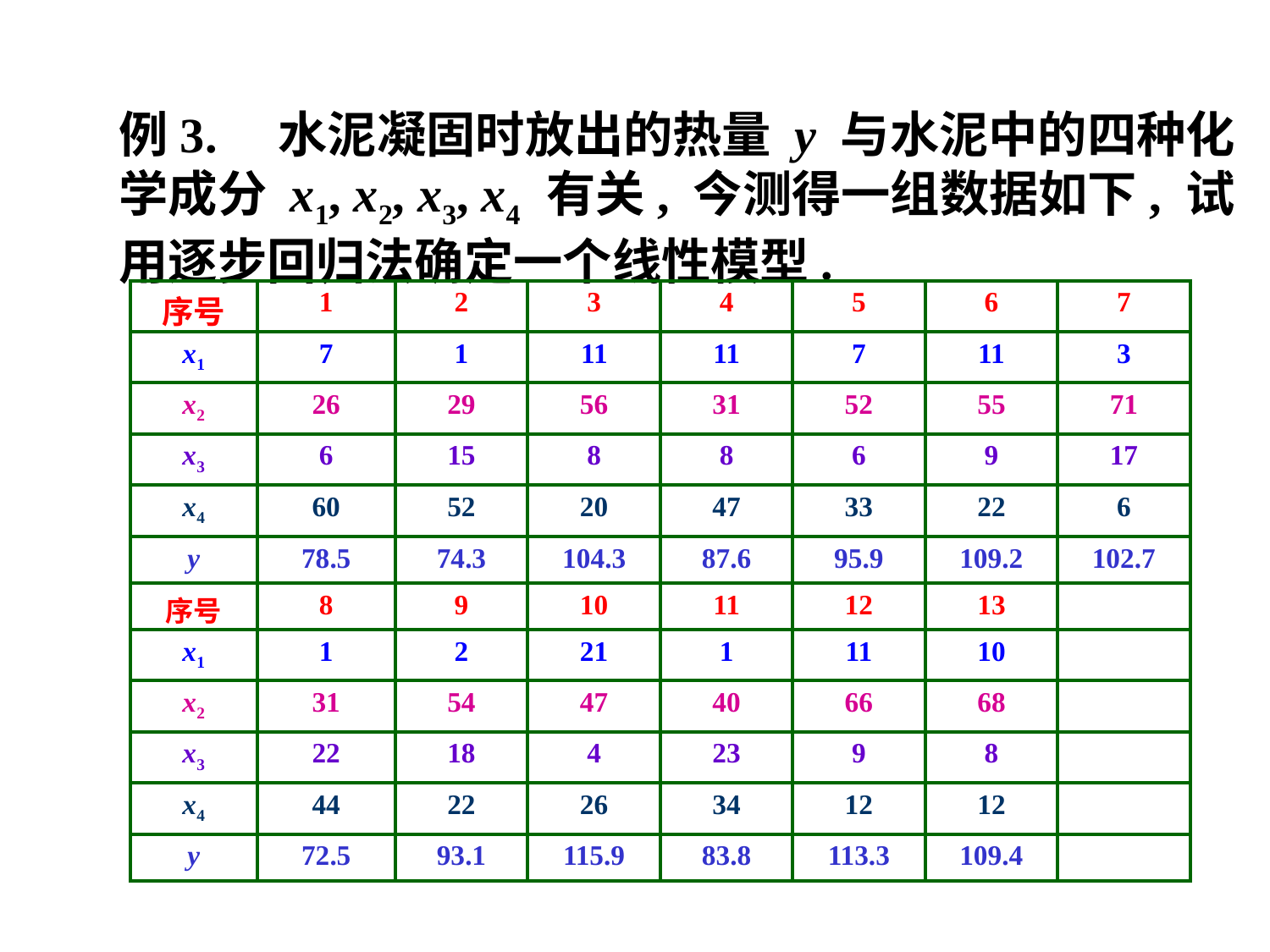

例3.　水泥凝固时放出的热量 y 与水泥中的四种化
学成分 x1, x2, x3, x4  有关, 今测得一组数据如下, 试
用逐步回归法确定一个线性模型.
| 序号 | 1 | 2 | 3 | 4 | 5 | 6 | 7 |
| --- | --- | --- | --- | --- | --- | --- | --- |
| x1 | 7 | 1 | 11 | 11 | 7 | 11 | 3 |
| x2 | 26 | 29 | 56 | 31 | 52 | 55 | 71 |
| x3 | 6 | 15 | 8 | 8 | 6 | 9 | 17 |
| x4 | 60 | 52 | 20 | 47 | 33 | 22 | 6 |
| y | 78.5 | 74.3 | 104.3 | 87.6 | 95.9 | 109.2 | 102.7 |
| 序号 | 8 | 9 | 10 | 11 | 12 | 13 |  |
| x1 | 1 | 2 | 21 | 1 | 11 | 10 |  |
| x2 | 31 | 54 | 47 | 40 | 66 | 68 |  |
| x3 | 22 | 18 | 4 | 23 | 9 | 8 |  |
| x4 | 44 | 22 | 26 | 34 | 12 | 12 |  |
| y | 72.5 | 93.1 | 115.9 | 83.8 | 113.3 | 109.4 |  |